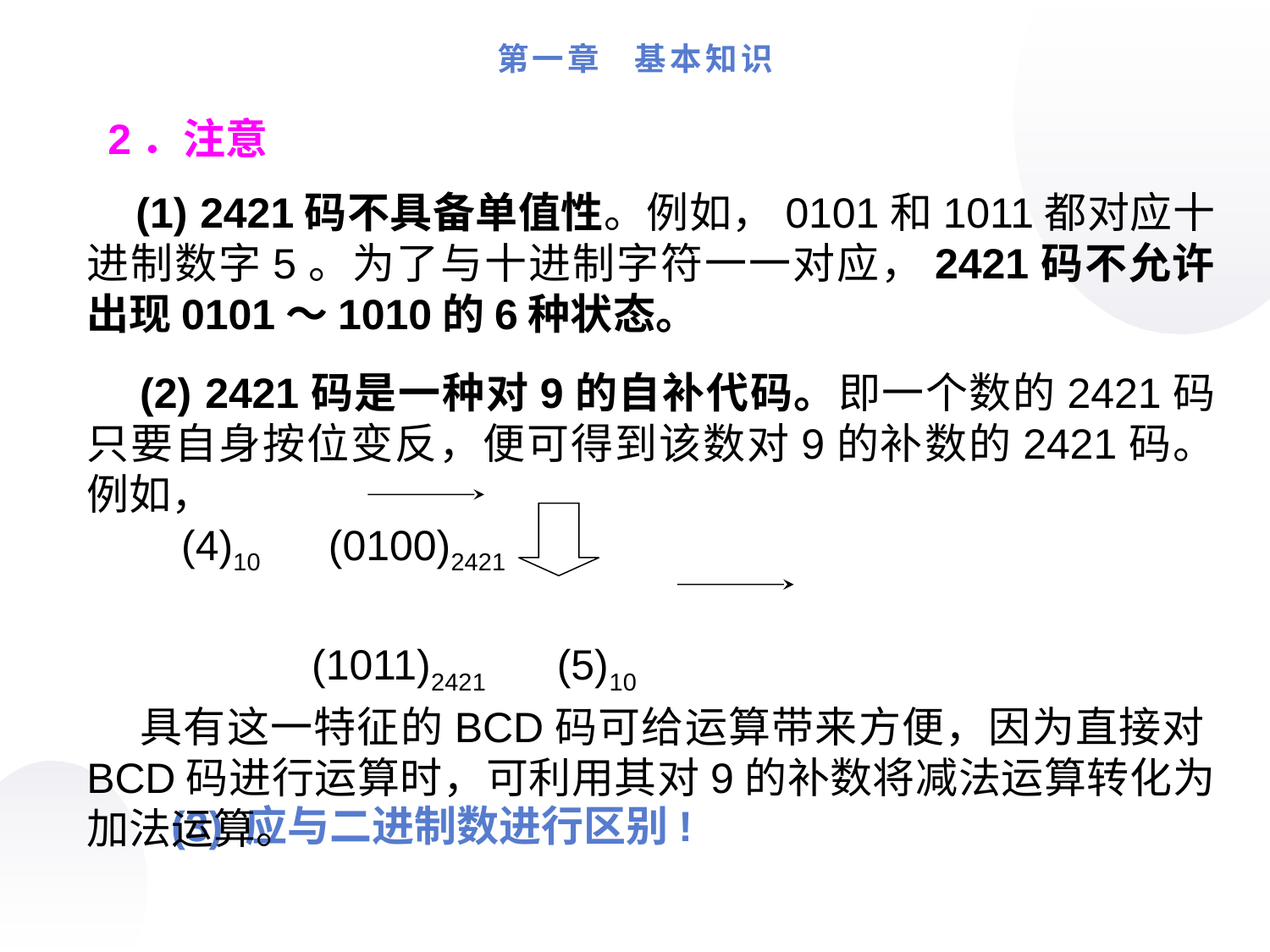

第一章   基本知识
2．注意
    (1) 2421码不具备单值性。例如，0101和1011都对应十进制数字5。为了与十进制字符一一对应，2421码不允许出现0101～1010的6种状态。
    (2) 2421码是一种对9的自补代码。即一个数的2421码只要自身按位变反，便可得到该数对9的补数的2421码。例如，
        (4)10          (0100)2421

                   (1011)2421      (5)10
    具有这一特征的BCD码可给运算带来方便，因为直接对BCD码进行运算时，可利用其对9的补数将减法运算转化为加法运算。

(3) 应与二进制数进行区别!
35